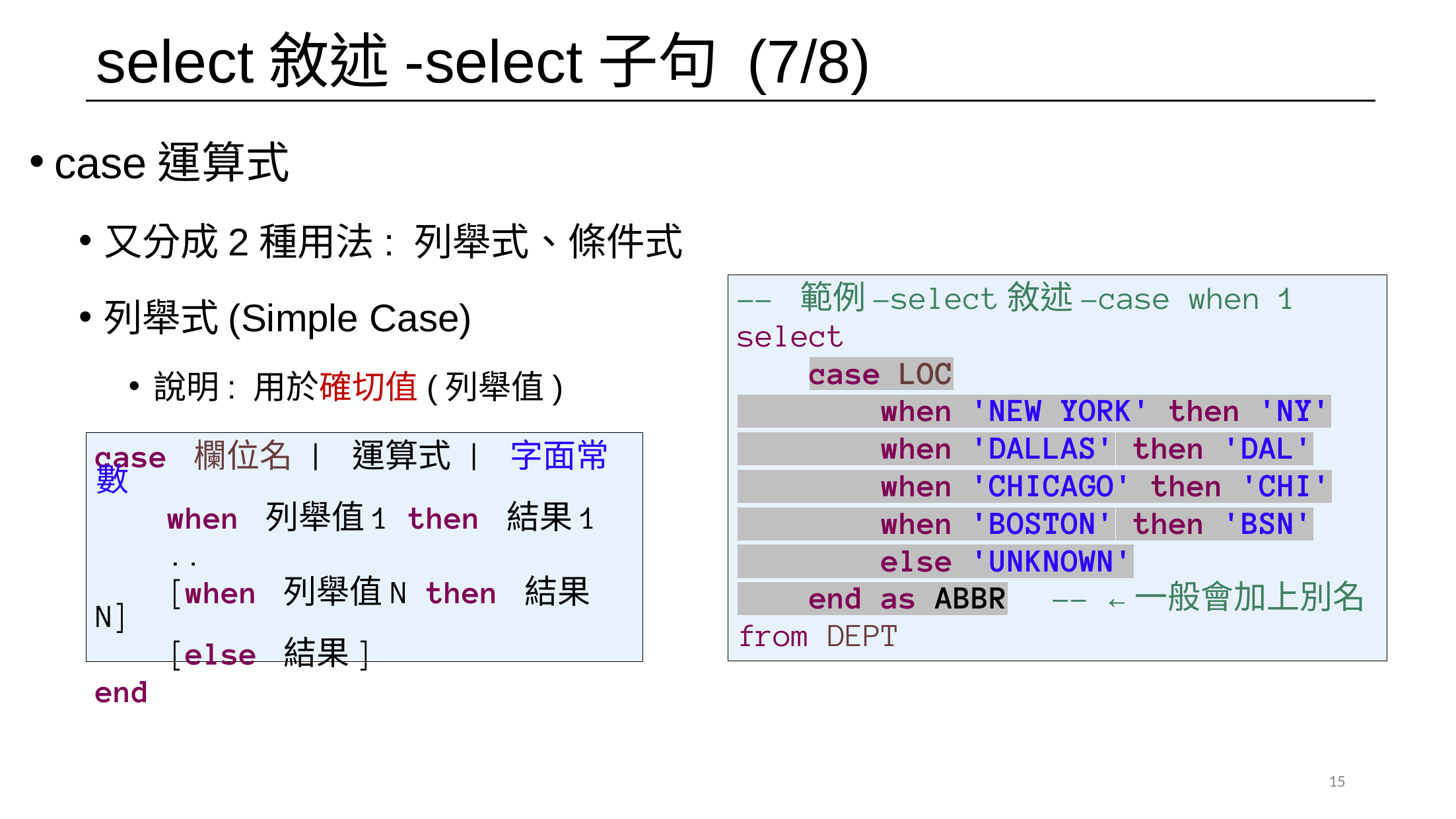

# select敘述-select子句 (7/8)
case運算式
又分成2種用法: 列舉式、條件式
列舉式(Simple Case)
說明: 用於確切值(列舉值)

-- 範例-select敘述-case when 1
select
    case LOC
        when 'NEW YORK' then 'NY'
        when 'DALLAS' then 'DAL'
        when 'CHICAGO' then 'CHI'
        when 'BOSTON' then 'BSN'
        else 'UNKNOWN'
    end as ABBR 	 -- ←一般會加上別名
from DEPT
case 欄位名 | 運算式 | 字面常數
    when 列舉值1 then 結果1
    ..
    [when 列舉值N then 結果N]
    [else 結果]
end
15